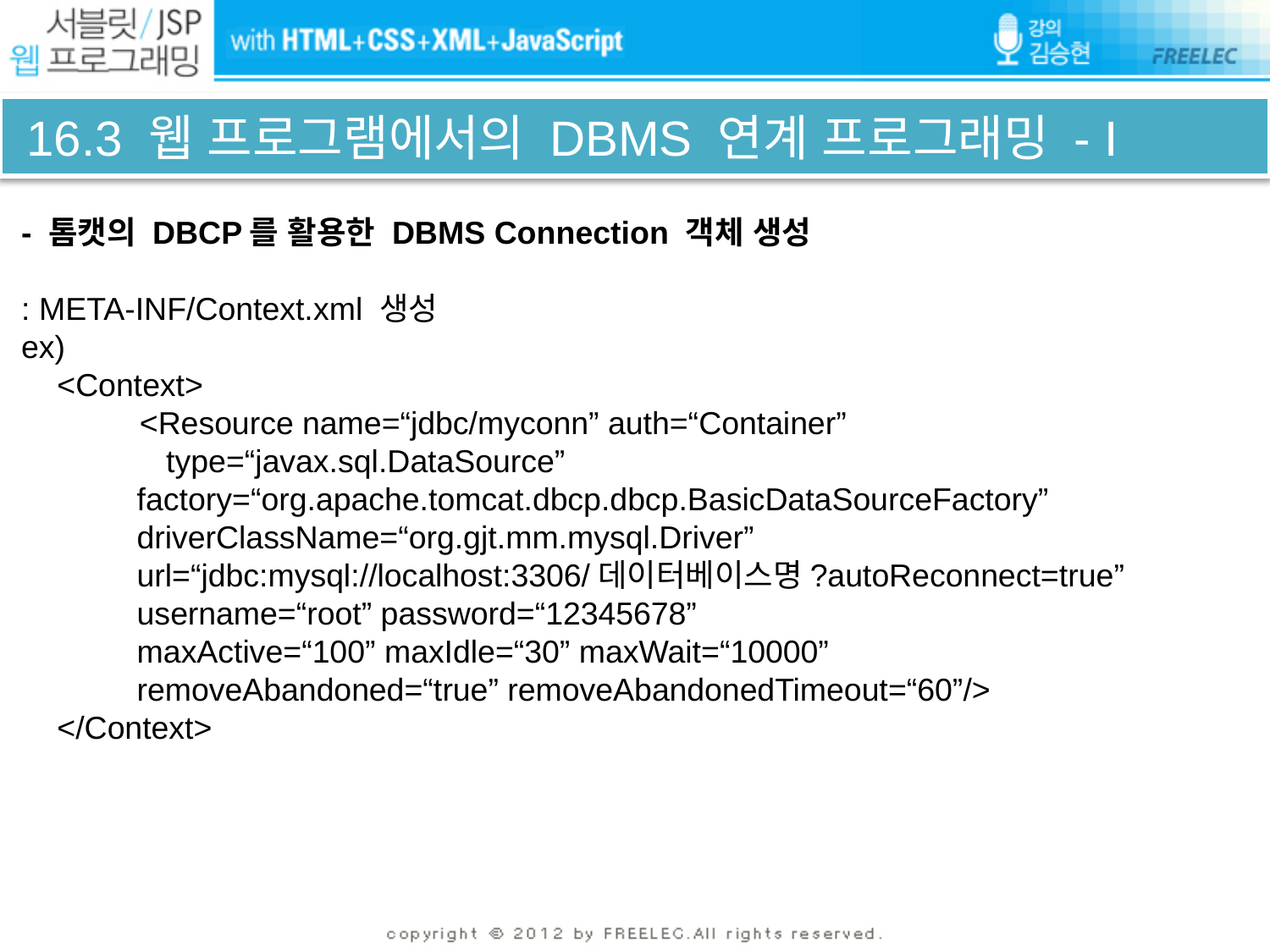

# 16.3 웹 프로그램에서의 DBMS 연계 프로그래밍 - I
 - 톰캣의 DBCP를 활용한 DBMS Connection 객체 생성

 : META-INF/Context.xml 생성
 ex)
     <Context>
	<Resource name=“jdbc/myconn” auth=“Container”
	   type=“javax.sql.DataSource”
              factory=“org.apache.tomcat.dbcp.dbcp.BasicDataSourceFactory”
              driverClassName=“org.gjt.mm.mysql.Driver”
              url=“jdbc:mysql://localhost:3306/데이터베이스명?autoReconnect=true”
              username=“root” password=“12345678”
              maxActive=“100” maxIdle=“30” maxWait=“10000”
              removeAbandoned=“true” removeAbandonedTimeout=“60”/>
     </Context>